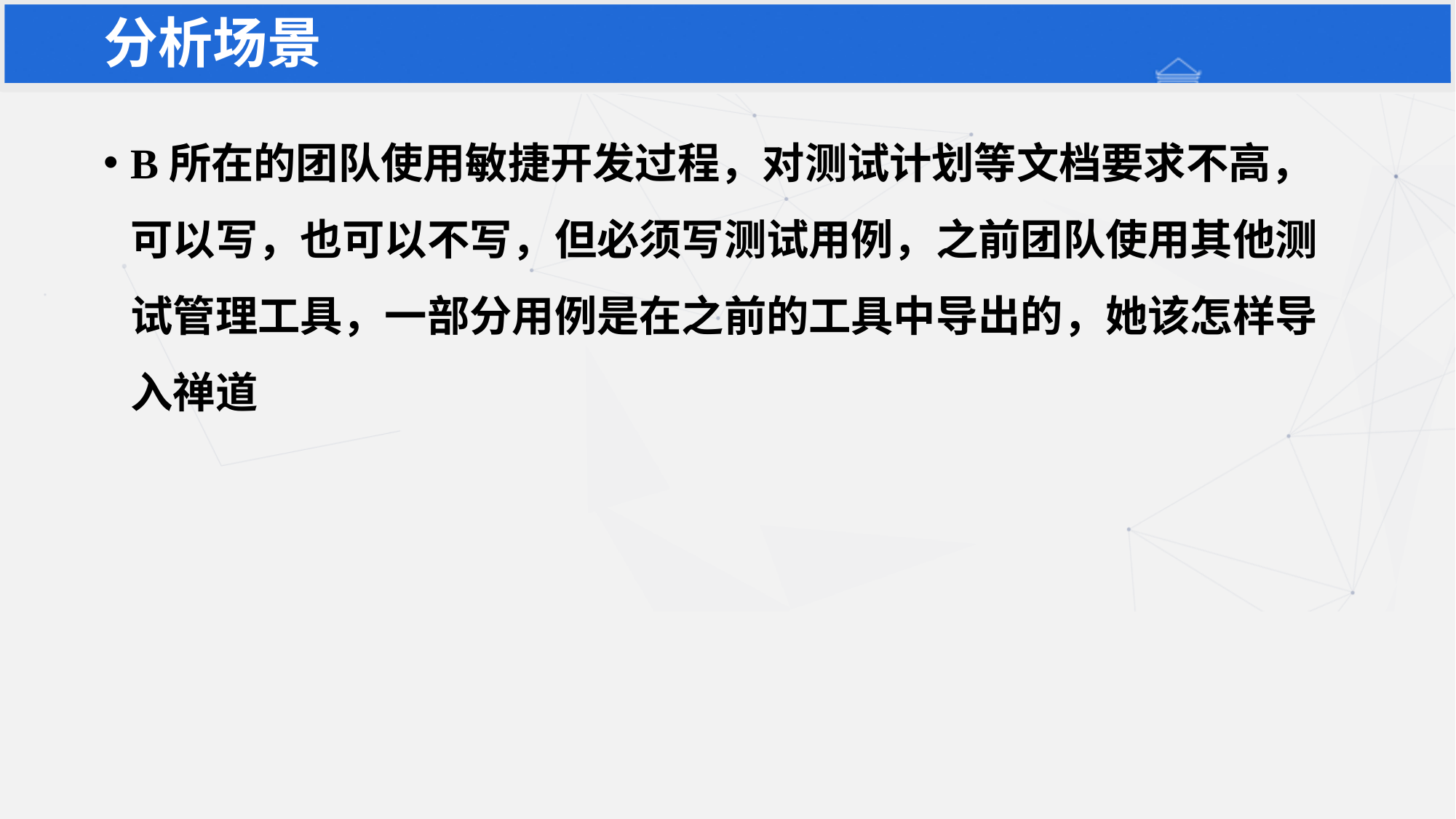

分析场景
B所在的团队使用敏捷开发过程，对测试计划等文档要求不高，可以写，也可以不写，但必须写测试用例，之前团队使用其他测试管理工具，一部分用例是在之前的工具中导出的，她该怎样导入禅道